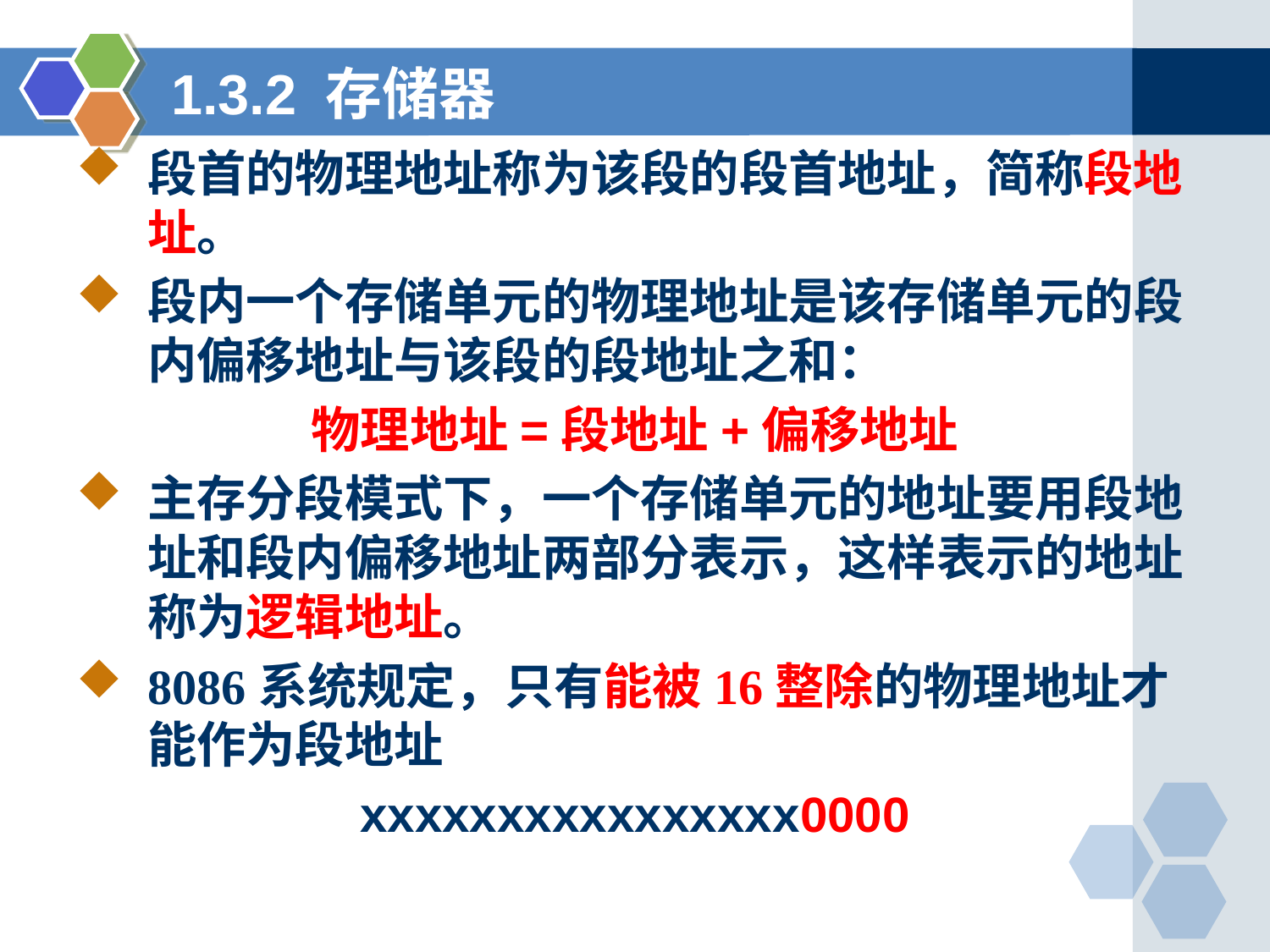

# 1.3.2 存储器
段首的物理地址称为该段的段首地址，简称段地址。
段内一个存储单元的物理地址是该存储单元的段内偏移地址与该段的段地址之和：
物理地址=段地址+偏移地址
主存分段模式下，一个存储单元的地址要用段地址和段内偏移地址两部分表示，这样表示的地址称为逻辑地址。
8086系统规定，只有能被16整除的物理地址才能作为段地址
xxxxxxxxxxxxxxxx0000